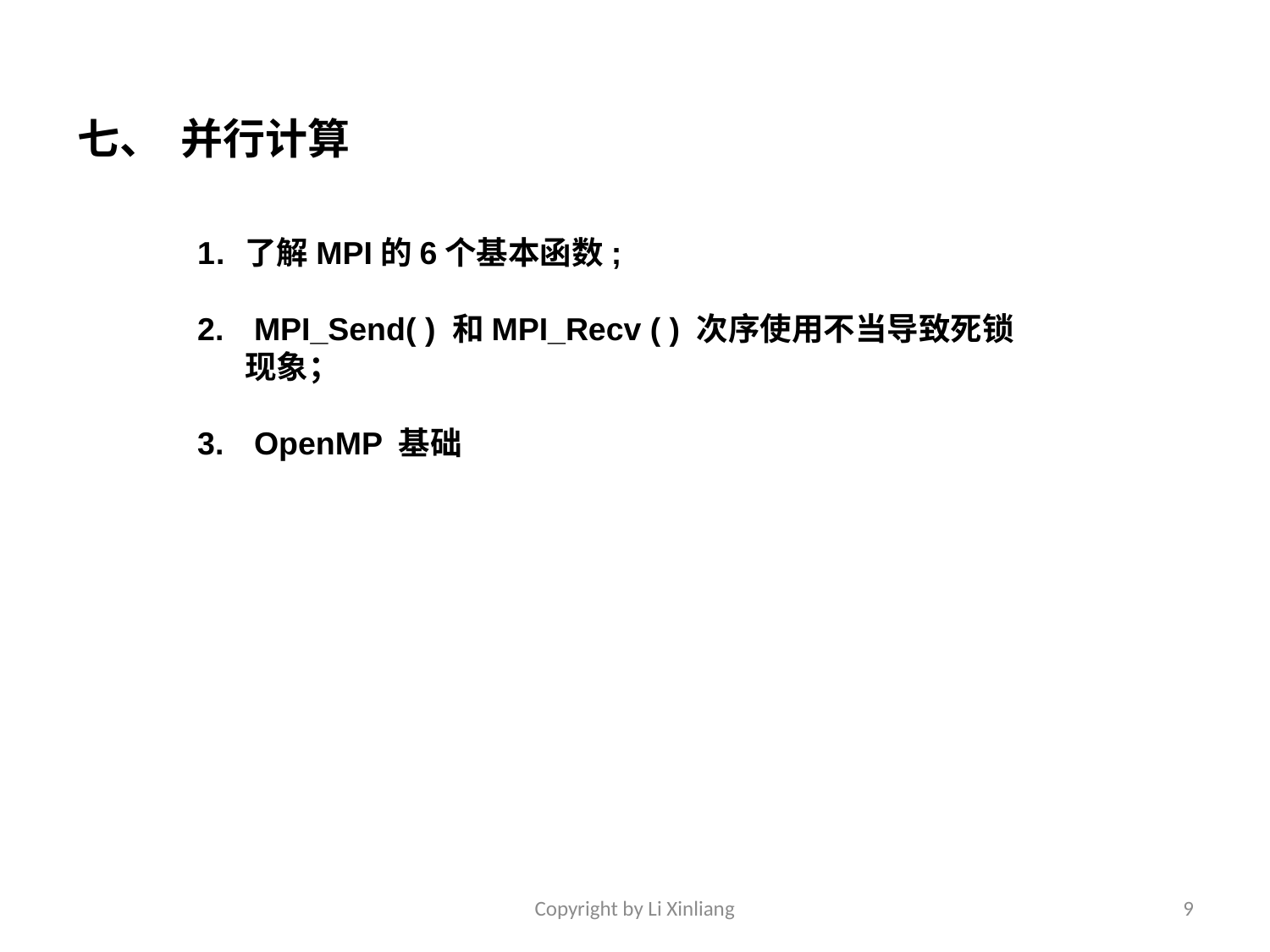

七、  并行计算
了解MPI的6个基本函数;

 MPI_Send( ) 和MPI_Recv ( ) 次序使用不当导致死锁现象；

 OpenMP 基础
Copyright by Li Xinliang
9